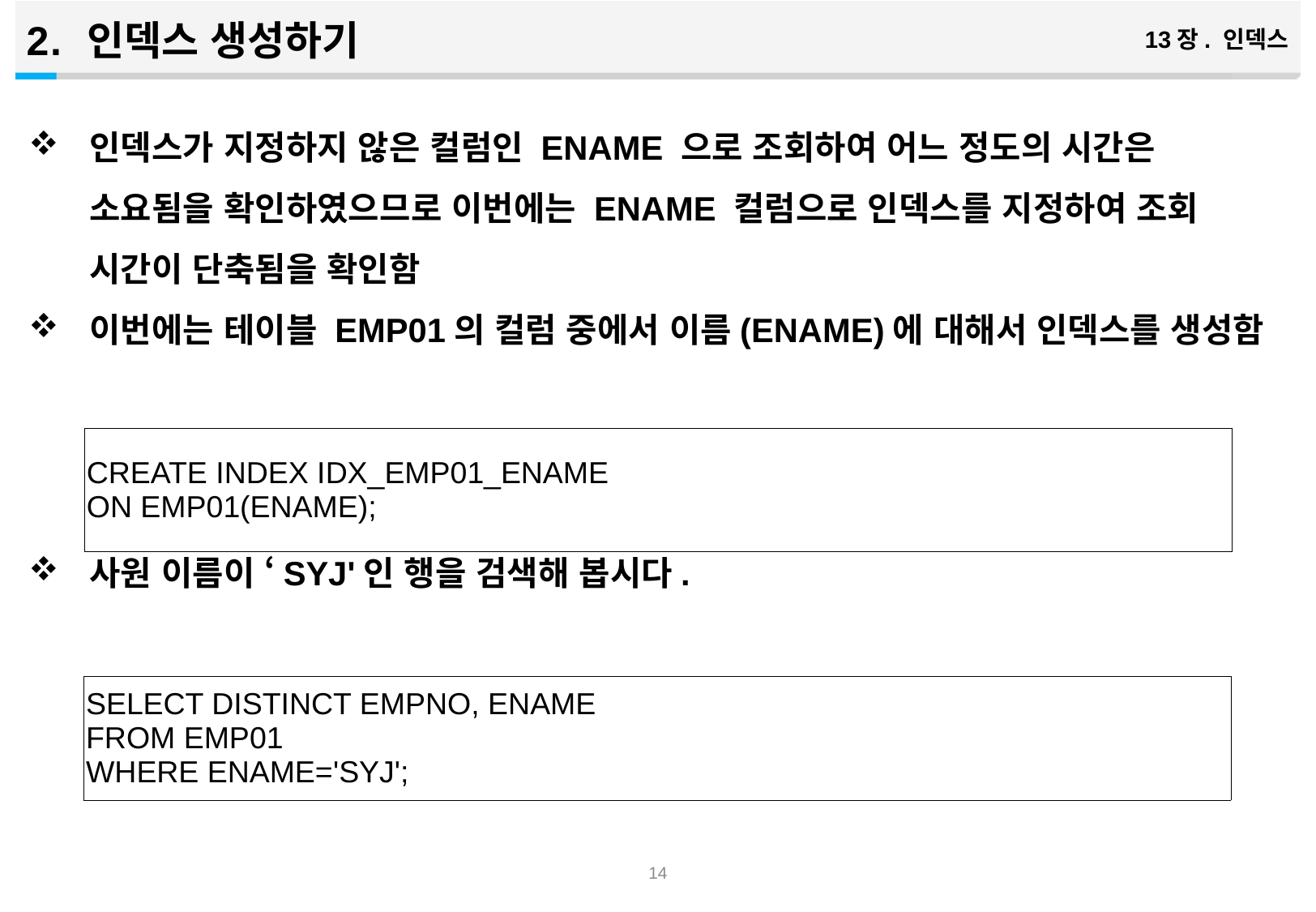

인덱스 생성하기
13장. 인덱스
인덱스가 지정하지 않은 컬럼인 ENAME 으로 조회하여 어느 정도의 시간은   소요됨을 확인하였으므로 이번에는 ENAME 컬럼으로 인덱스를 지정하여 조회 시간이 단축됨을 확인함
이번에는 테이블 EMP01의 컬럼 중에서 이름(ENAME)에 대해서 인덱스를 생성함

사원 이름이 ‘SYJ'인 행을 검색해 봅시다.
| CREATE INDEX IDX\_EMP01\_ENAME ON EMP01(ENAME); |
| --- |
| SELECT DISTINCT EMPNO, ENAME FROM EMP01 WHERE ENAME='SYJ'; |
| --- |
14